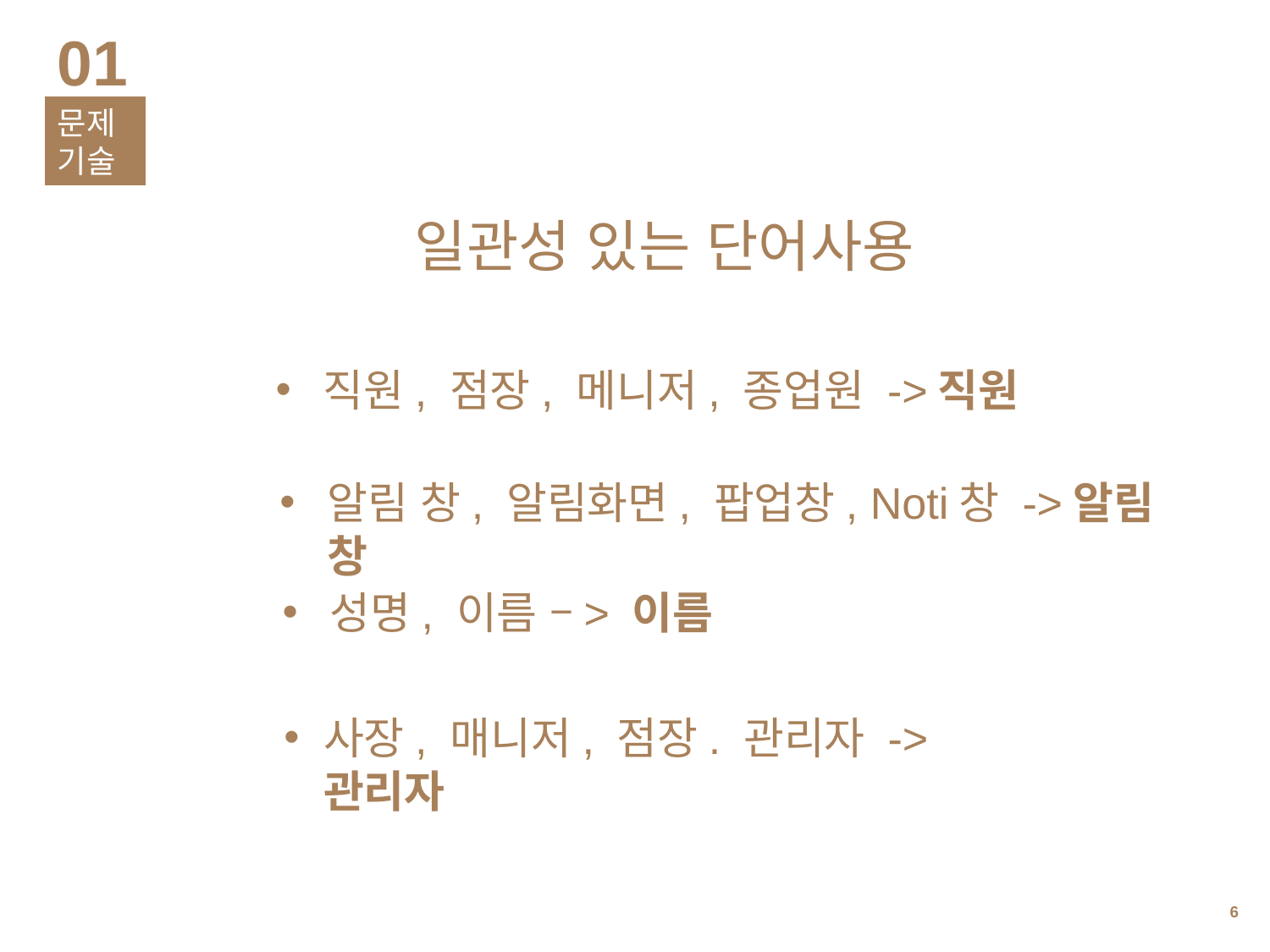

01
문제기술
일관성 있는 단어사용
직원, 점장, 메니저, 종업원 ->직원
알림 창, 알림화면, 팝업창, Noti창 ->알림 창
성명, 이름 –> 이름

사장, 매니저, 점장. 관리자 ->관리자
6